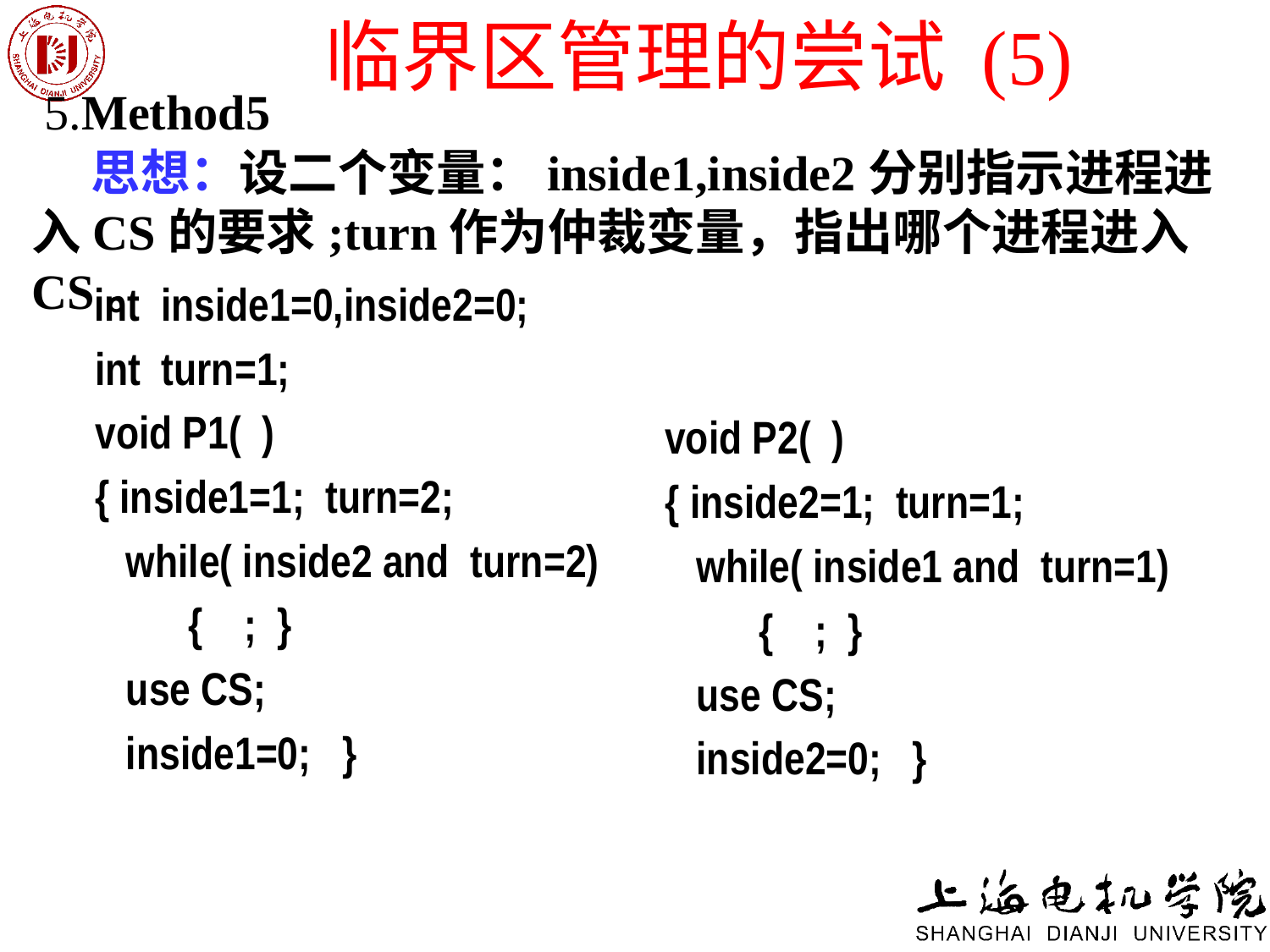

# 临界区管理的尝试 (5)
5.Method5
  思想：设二个变量：inside1,inside2分别指示进程进入CS的要求;turn作为仲裁变量，指出哪个进程进入CS。
 int  inside1=0,inside2=0;
 int  turn=1;
 void P1(  )
 { inside1=1;  turn=2;
    while( inside2 and  turn=2)
          {    ;  }
    use CS;
    inside1=0;   }

 void P2(  )
 { inside2=1;  turn=1;
    while( inside1 and  turn=1)
          {    ;  }
    use CS;
    inside2=0;   }